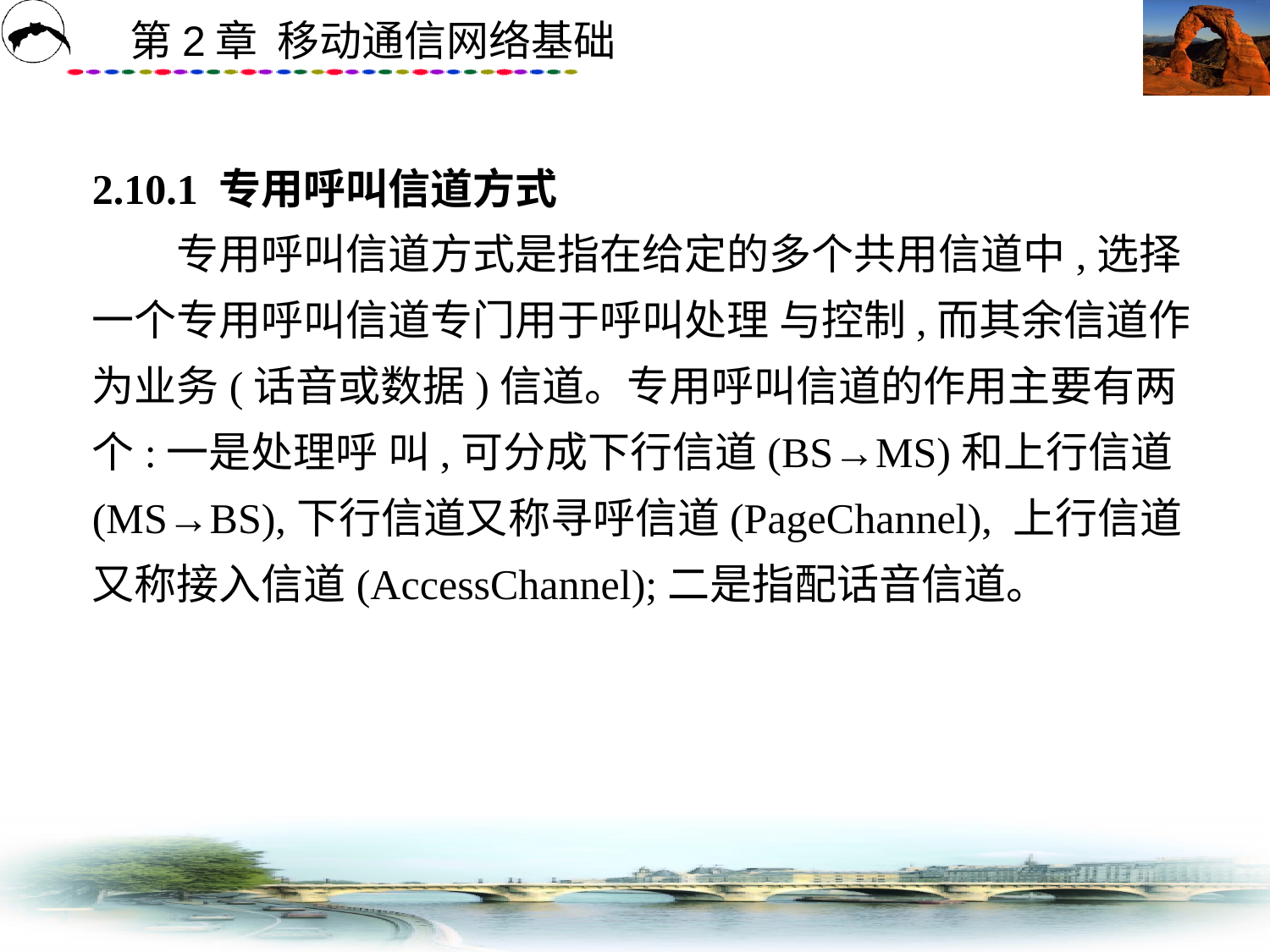

# 2.10.1 专用呼叫信道方式 　　专用呼叫信道方式是指在给定的多个共用信道中,选择一个专用呼叫信道专门用于呼叫处理 与控制,而其余信道作为业务(话音或数据)信道。专用呼叫信道的作用主要有两个:一是处理呼 叫,可分成下行信道(BS→MS)和上行信道(MS→BS),下行信道又称寻呼信道(PageChannel), 上行信道又称接入信道(AccessChannel);二是指配话音信道。